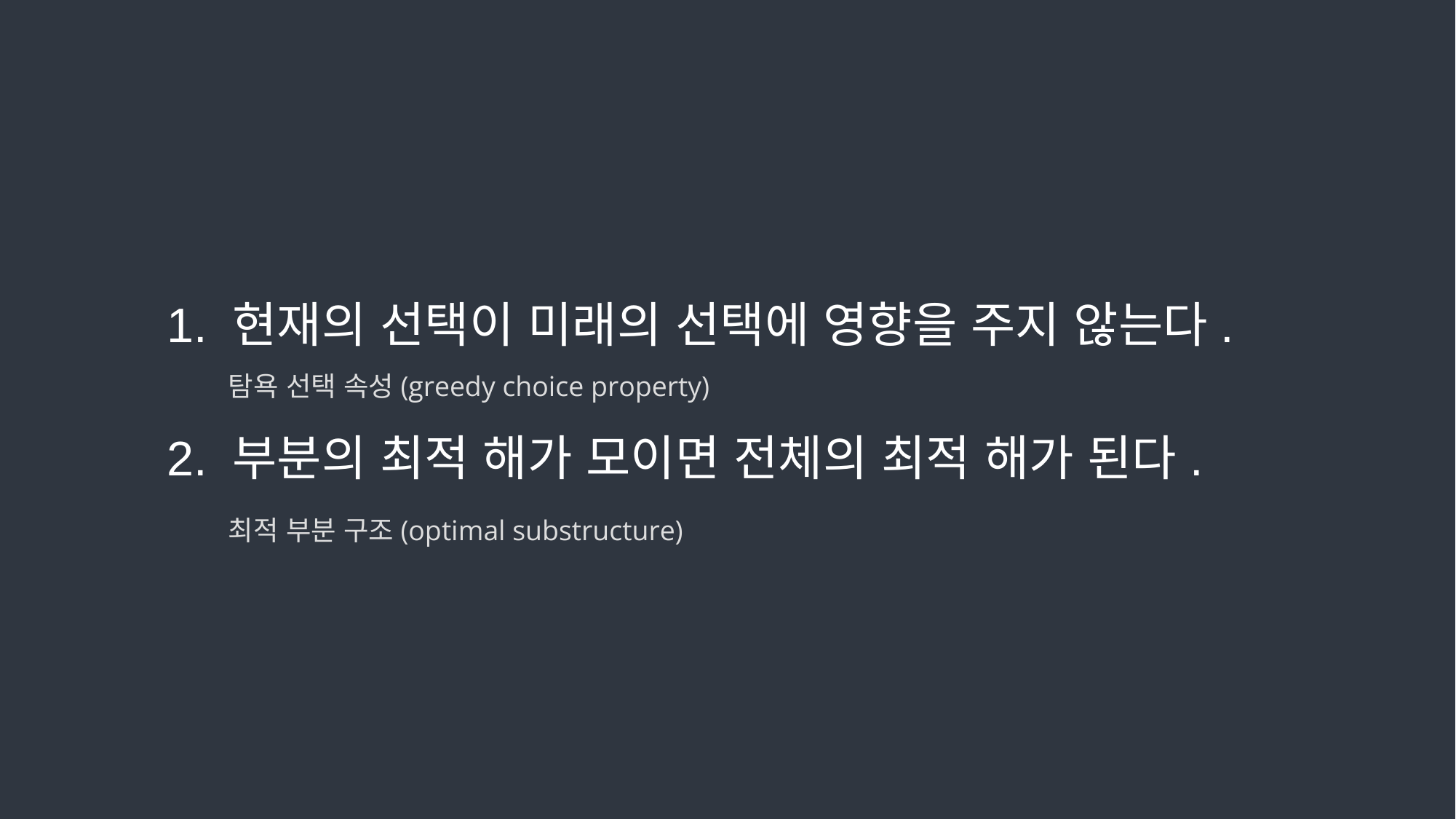

1. 현재의 선택이 미래의 선택에 영향을 주지 않는다.
탐욕 선택 속성(greedy choice property)
2. 부분의 최적 해가 모이면 전체의 최적 해가 된다.
최적 부분 구조(optimal substructure)